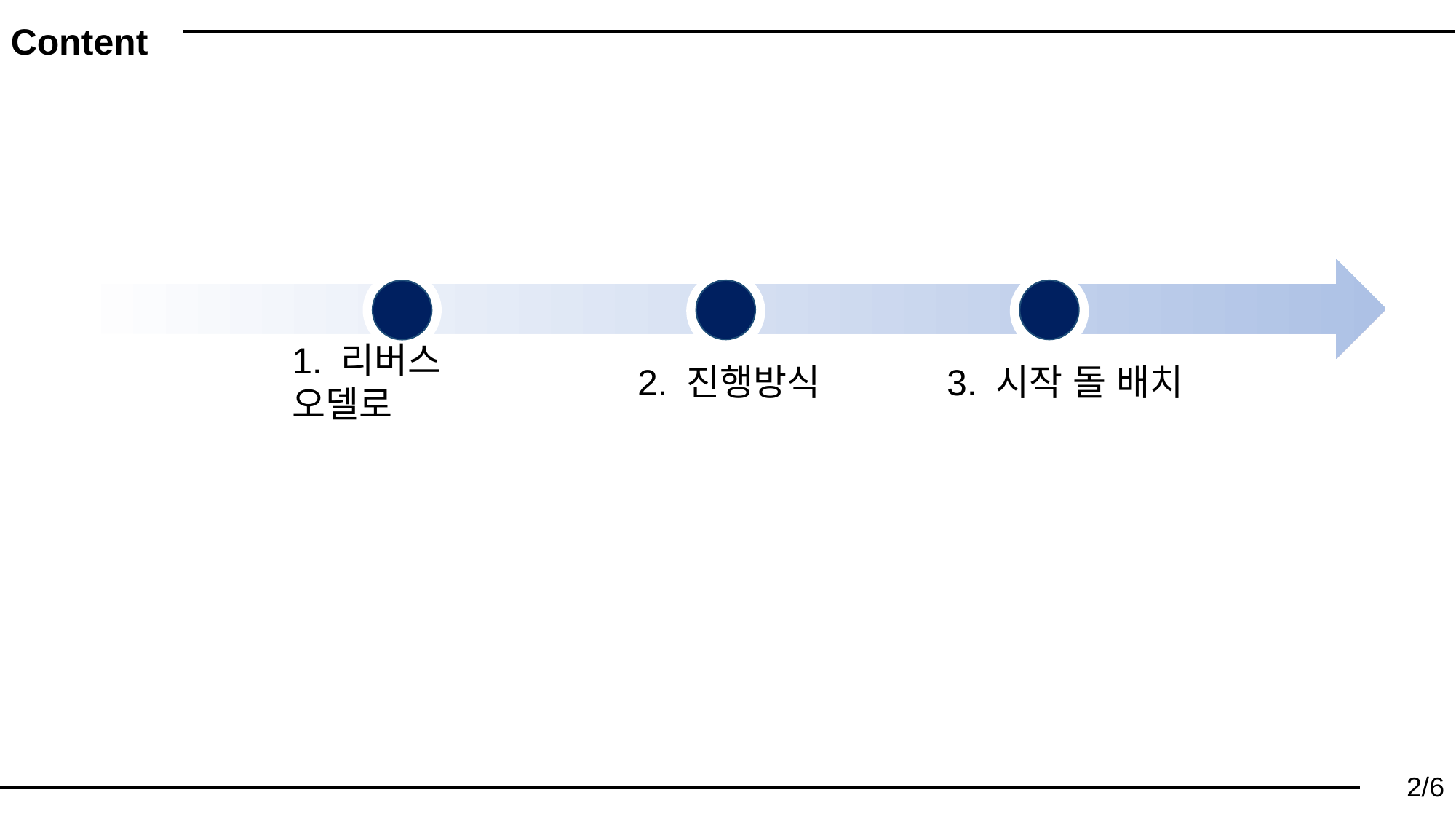

Content

1. 리버스 오델로
2. 진행방식
3. 시작 돌 배치
2/6